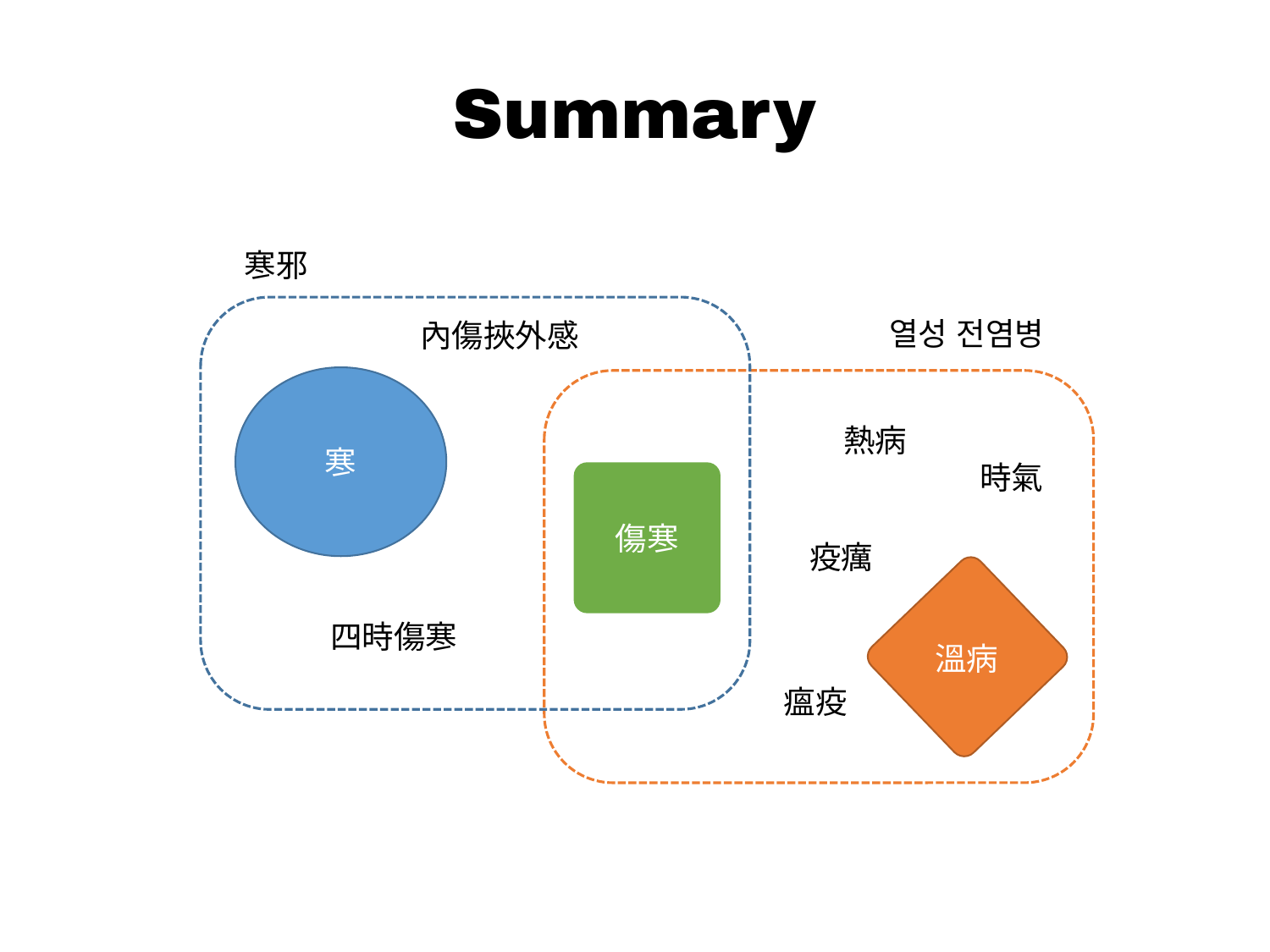

Summary
寒邪

열성 전염병
內傷挾外感
寒

熱病
時氣
傷寒
疫癘

溫病
四時傷寒
瘟疫